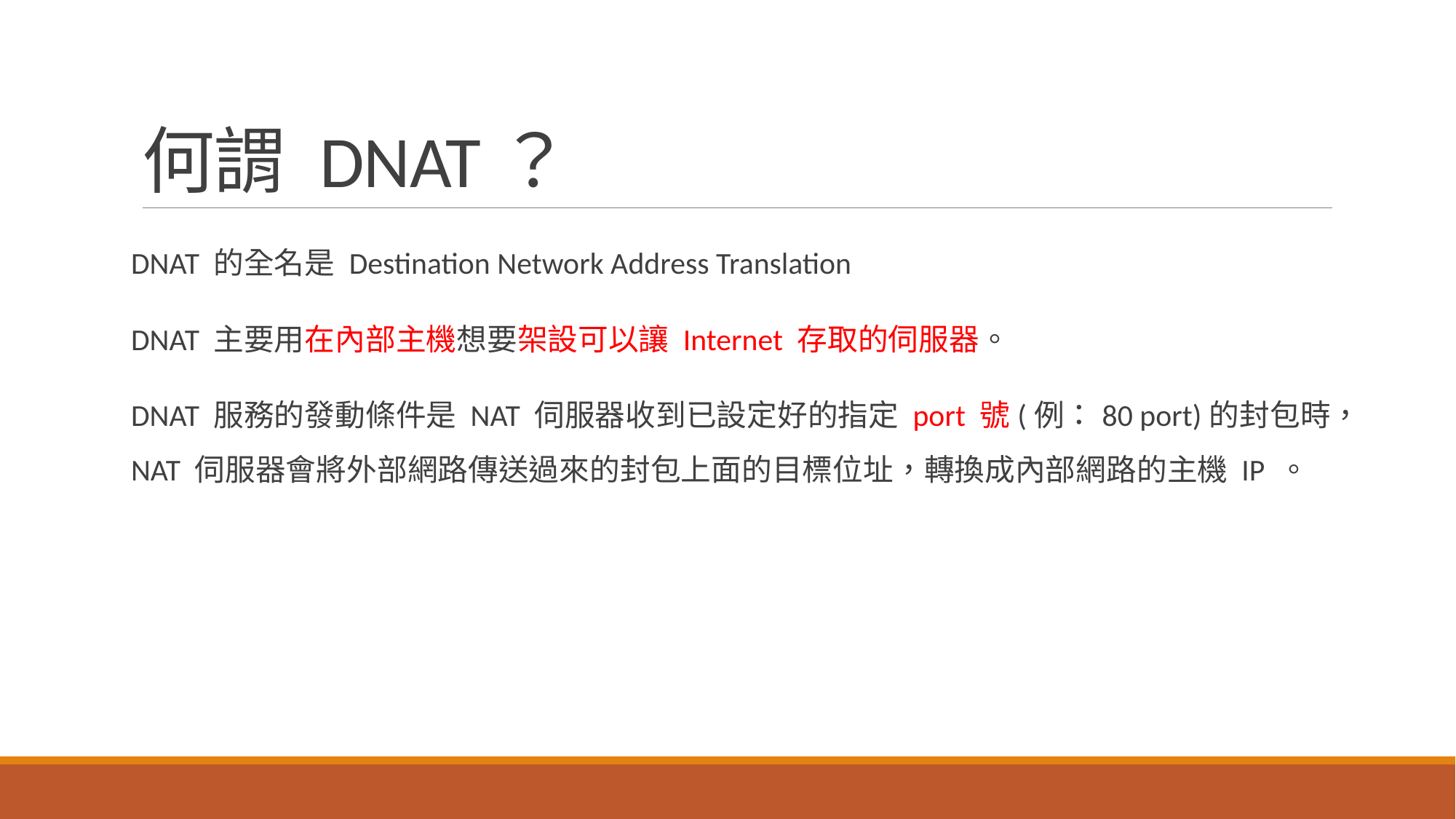

# 何謂 DNAT？
DNAT 的全名是 Destination Network Address Translation
DNAT 主要用在內部主機想要架設可以讓 Internet 存取的伺服器。
DNAT 服務的發動條件是 NAT 伺服器收到已設定好的指定 port 號(例：80 port)的封包時，NAT 伺服器會將外部網路傳送過來的封包上面的目標位址，轉換成內部網路的主機 IP 。